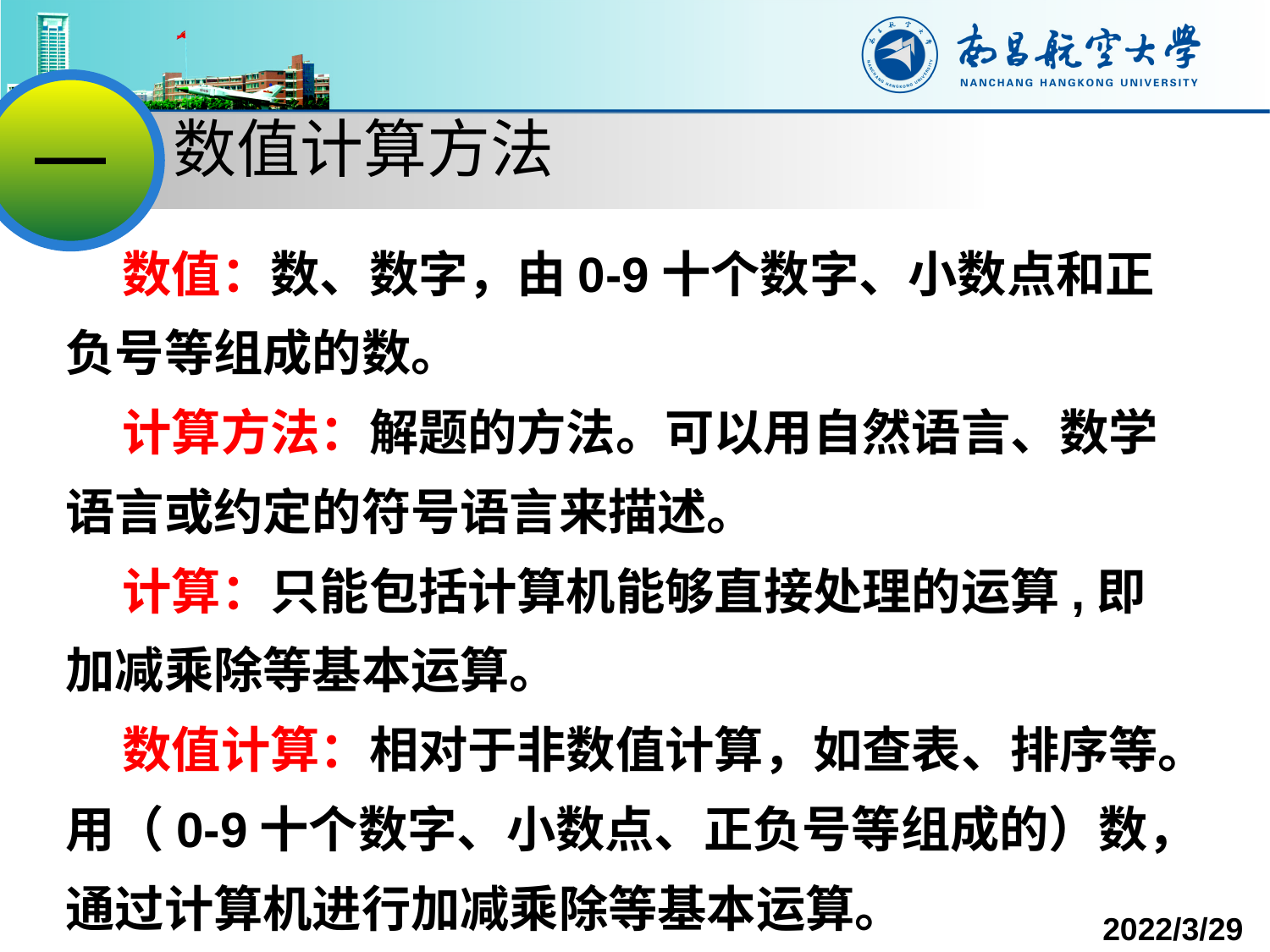

一

数值计算方法

    数值：数、数字，由0-9十个数字、小数点和正负号等组成的数。
    计算方法：解题的方法。可以用自然语言、数学语言或约定的符号语言来描述。
    计算：只能包括计算机能够直接处理的运算,即加减乘除等基本运算。
    数值计算：相对于非数值计算，如查表、排序等。用（0-9十个数字、小数点、正负号等组成的）数，通过计算机进行加减乘除等基本运算。